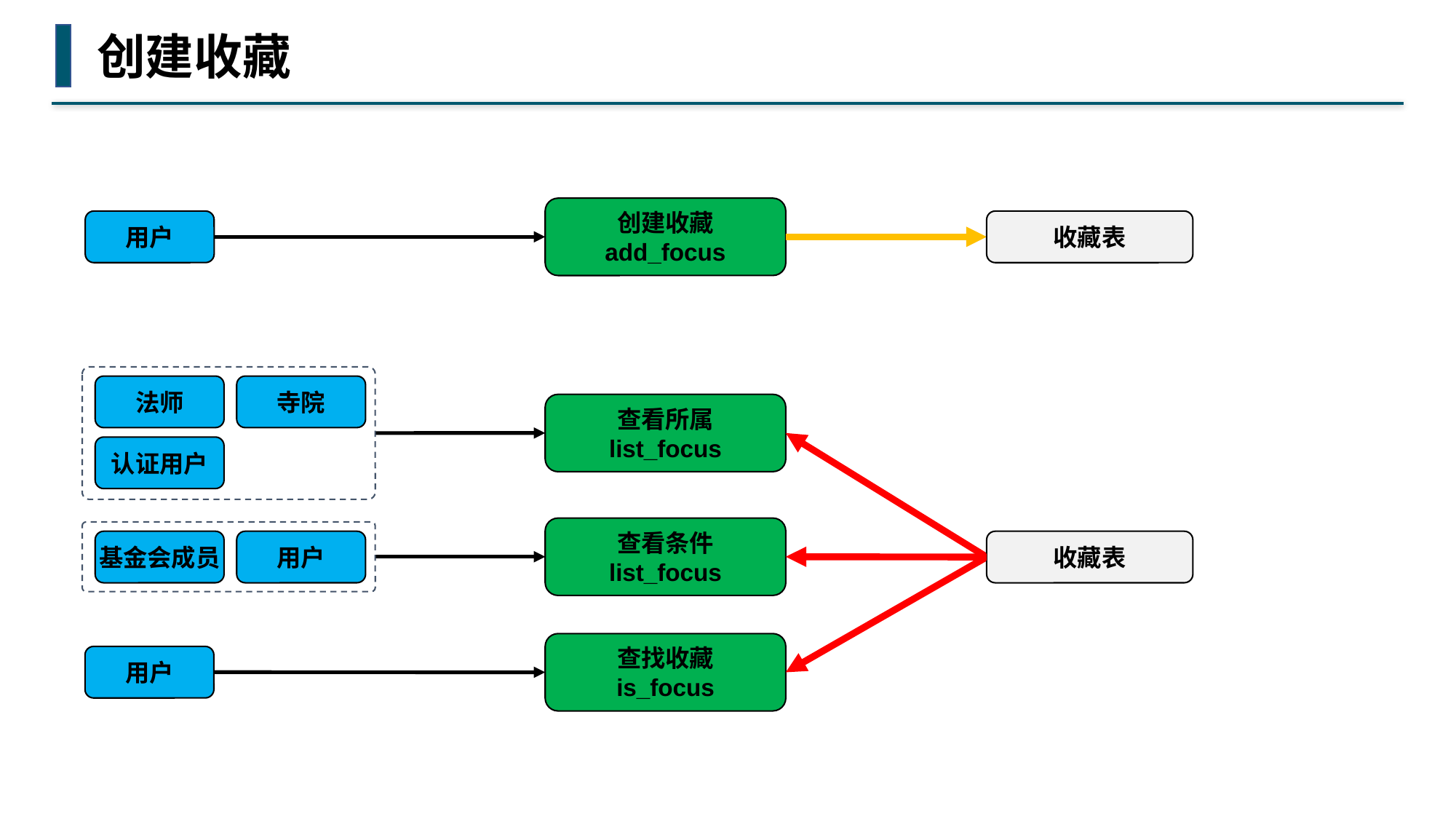

创建收藏

创建收藏
add_focus
用户
收藏表

法师
寺院
认证用户
查看所属
list_focus
查看条件
list_focus

基金会成员
用户
收藏表
查找收藏
is_focus
用户